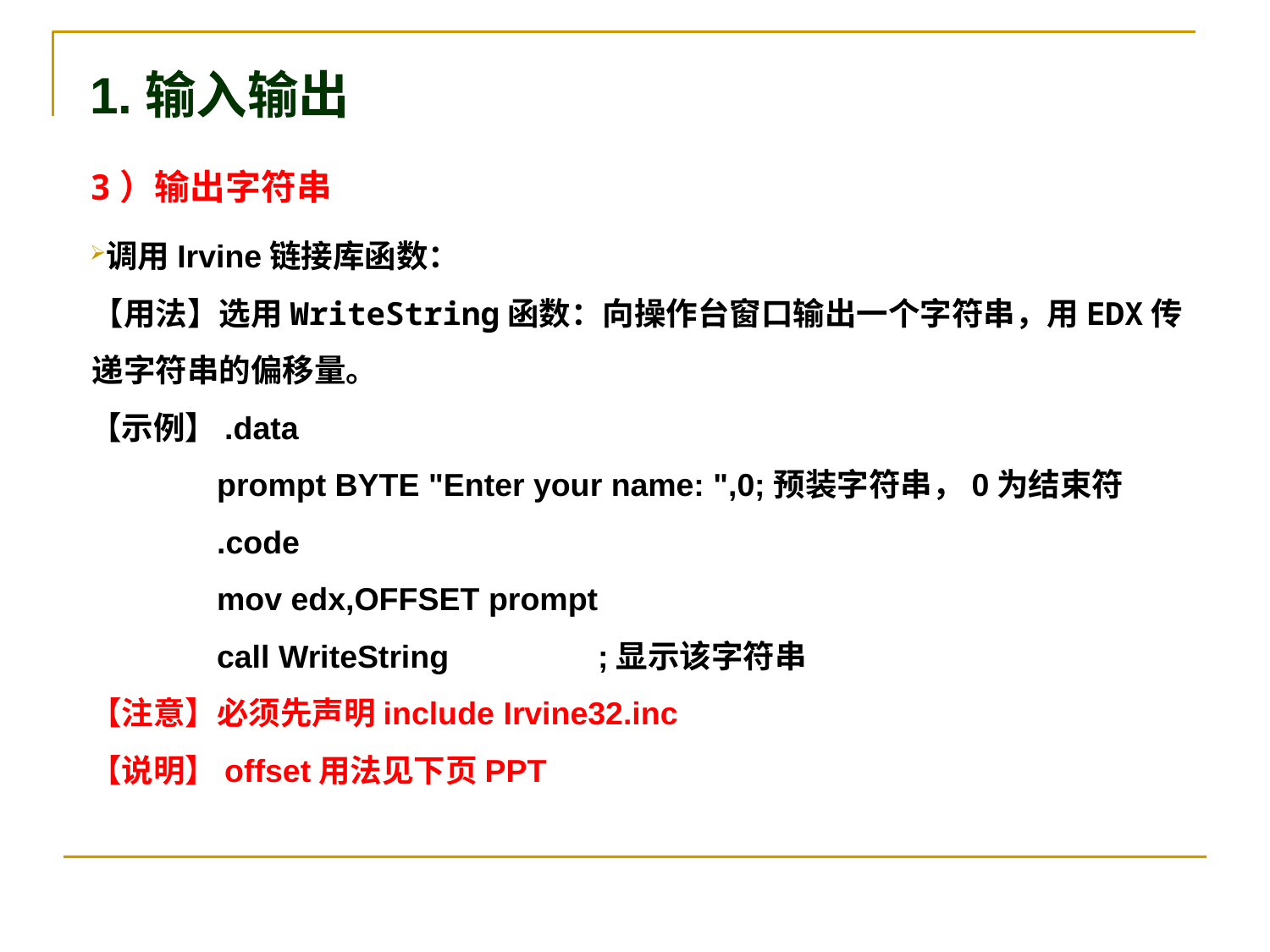

1.输入输出
3）输出字符串
调用Irvine链接库函数：
【用法】选用WriteString函数：向操作台窗口输出一个字符串，用EDX传递字符串的偏移量。
【示例】.data
	prompt BYTE "Enter your name: ",0;预装字符串，0为结束符
	.code
	mov edx,OFFSET prompt
	call WriteString		;显示该字符串
【注意】必须先声明include Irvine32.inc
【说明】offset用法见下页PPT